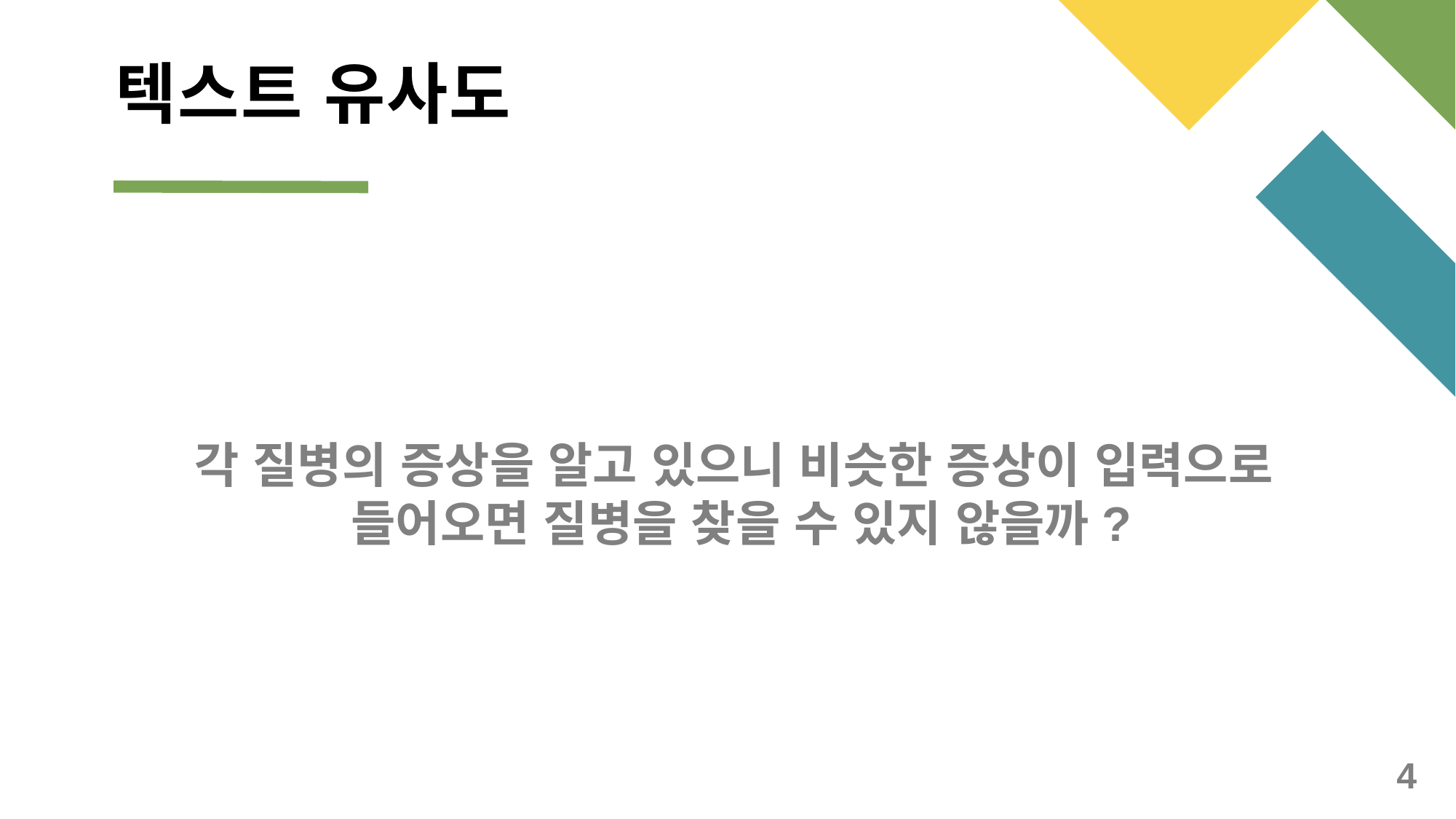

# 텍스트 유사도
각 질병의 증상을 알고 있으니 비슷한 증상이 입력으로  들어오면 질병을 찾을 수 있지 않을까?
4